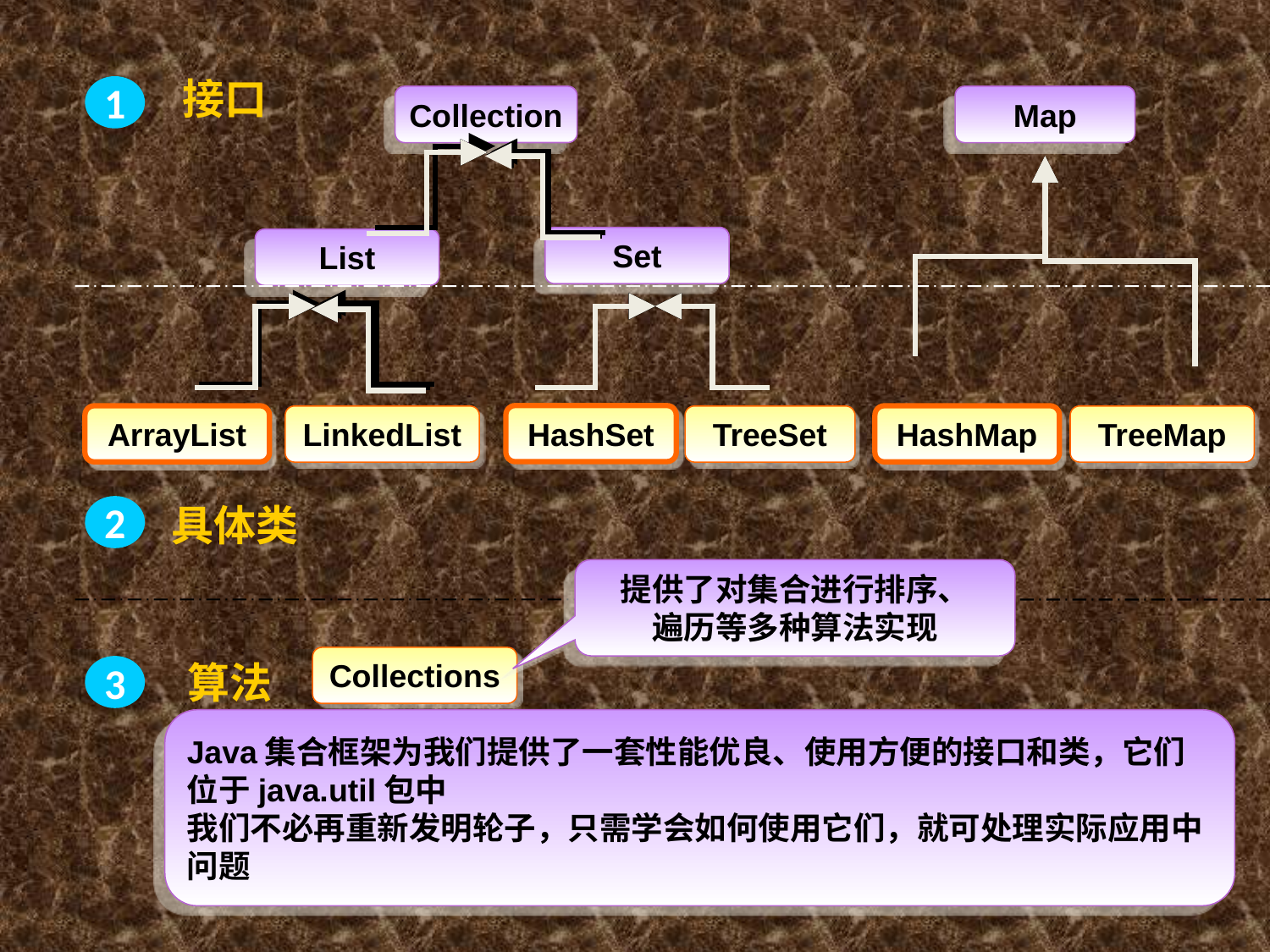

接口
1
Collection
Map
Set
List

HashSet
ArrayList
HashMap
LinkedList
TreeSet
TreeMap
具体类
2
提供了对集合进行排序、
遍历等多种算法实现

Collections
算法
3
Java集合框架为我们提供了一套性能优良、使用方便的接口和类，它们位于java.util包中
我们不必再重新发明轮子，只需学会如何使用它们，就可处理实际应用中问题